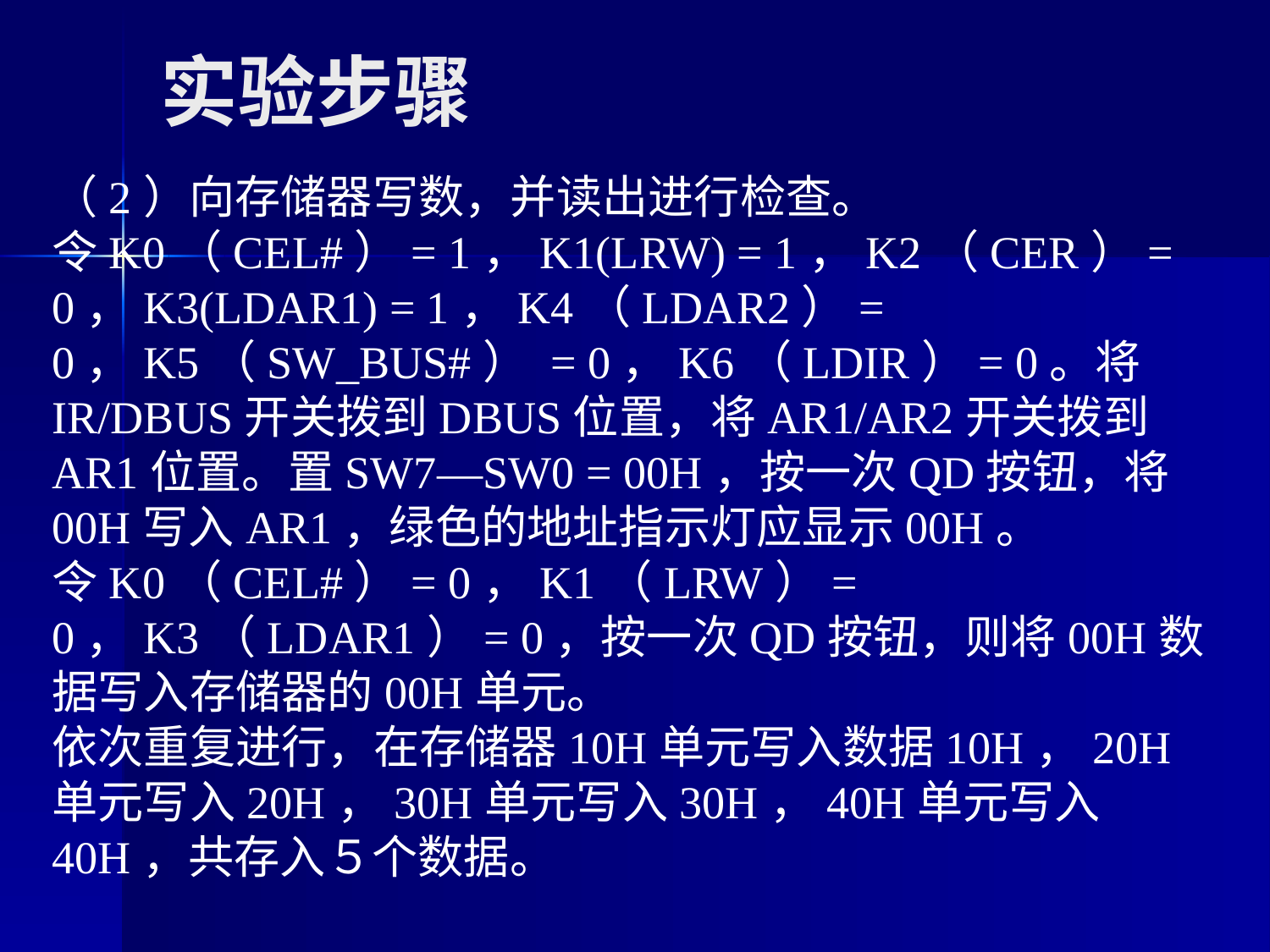

# 实验步骤
（2）向存储器写数，并读出进行检查。
令K0（CEL#）= 1，K1(LRW) = 1，K2（CER）= 0，K3(LDAR1) = 1，K4（LDAR2）= 0，K5（SW_BUS#） = 0，K6（LDIR）= 0。将IR/DBUS开关拨到DBUS位置，将AR1/AR2开关拨到AR1位置。置SW7—SW0 = 00H，按一次QD按钮，将00H写入AR1，绿色的地址指示灯应显示00H。
令K0（CEL#）= 0，K1（LRW）= 0，K3（LDAR1）= 0，按一次QD按钮，则将00H数据写入存储器的00H单元。
依次重复进行，在存储器10H单元写入数据10H，20H单元写入20H，30H单元写入30H，40H单元写入40H，共存入５个数据。